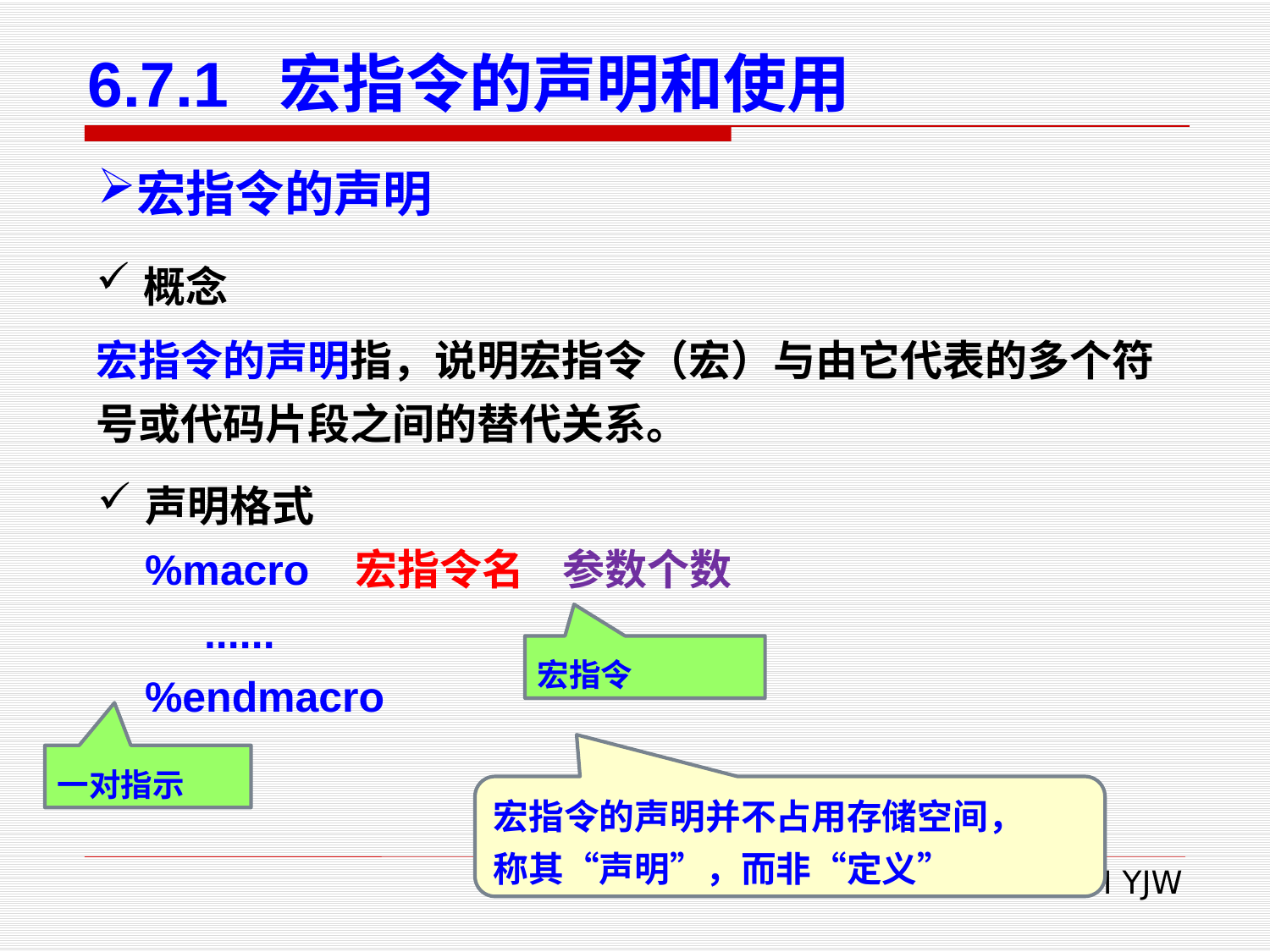

# 6.7.1  宏指令的声明和使用
宏指令的声明
概念
宏指令的声明指，说明宏指令（宏）与由它代表的多个符号或代码片段之间的替代关系。
声明格式
    %macro   宏指令名    参数个数
         ......
    %endmacro
宏指令
一对指示
宏指令的声明并不占用存储空间，
称其“声明”，而非“定义”